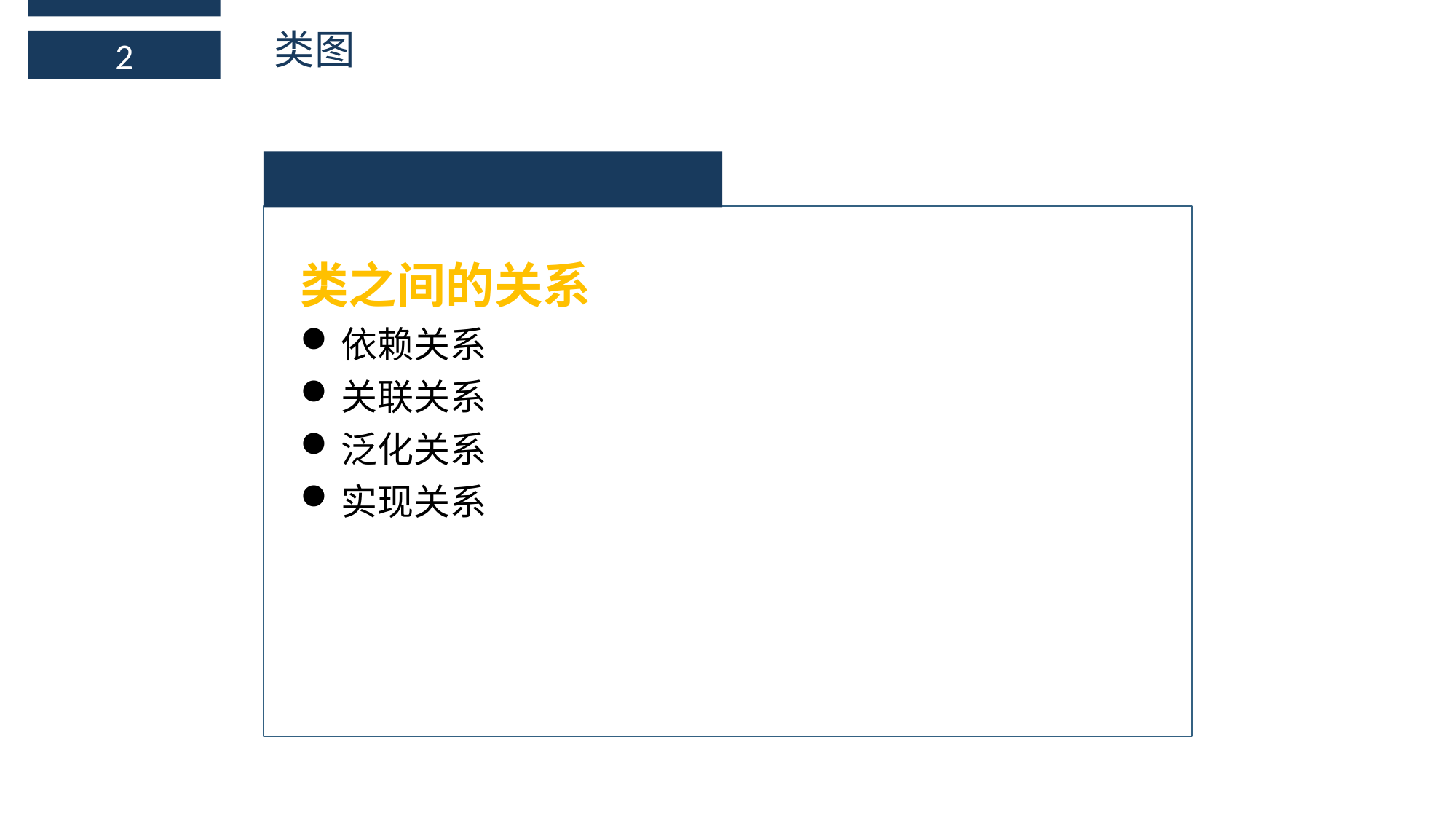

类图
2

类之间的关系
依赖关系
关联关系
泛化关系
实现关系